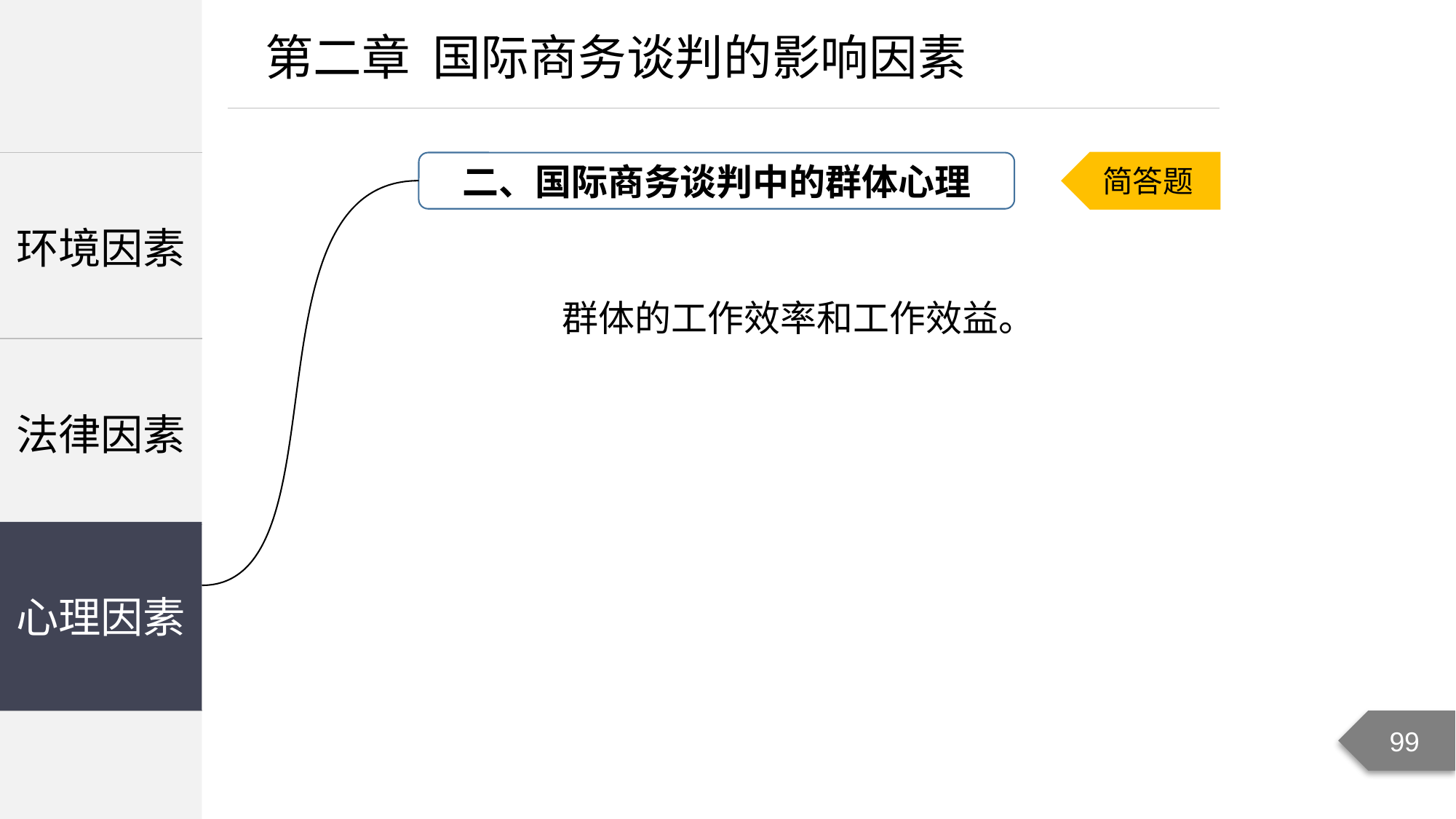

第二章  国际商务谈判的影响因素
二、国际商务谈判中的群体心理
| 环境因素 |
| --- |
| 法律因素 |
| 心理因素 |
简答题
                 群体的工作效率和工作效益。

心理因素
99